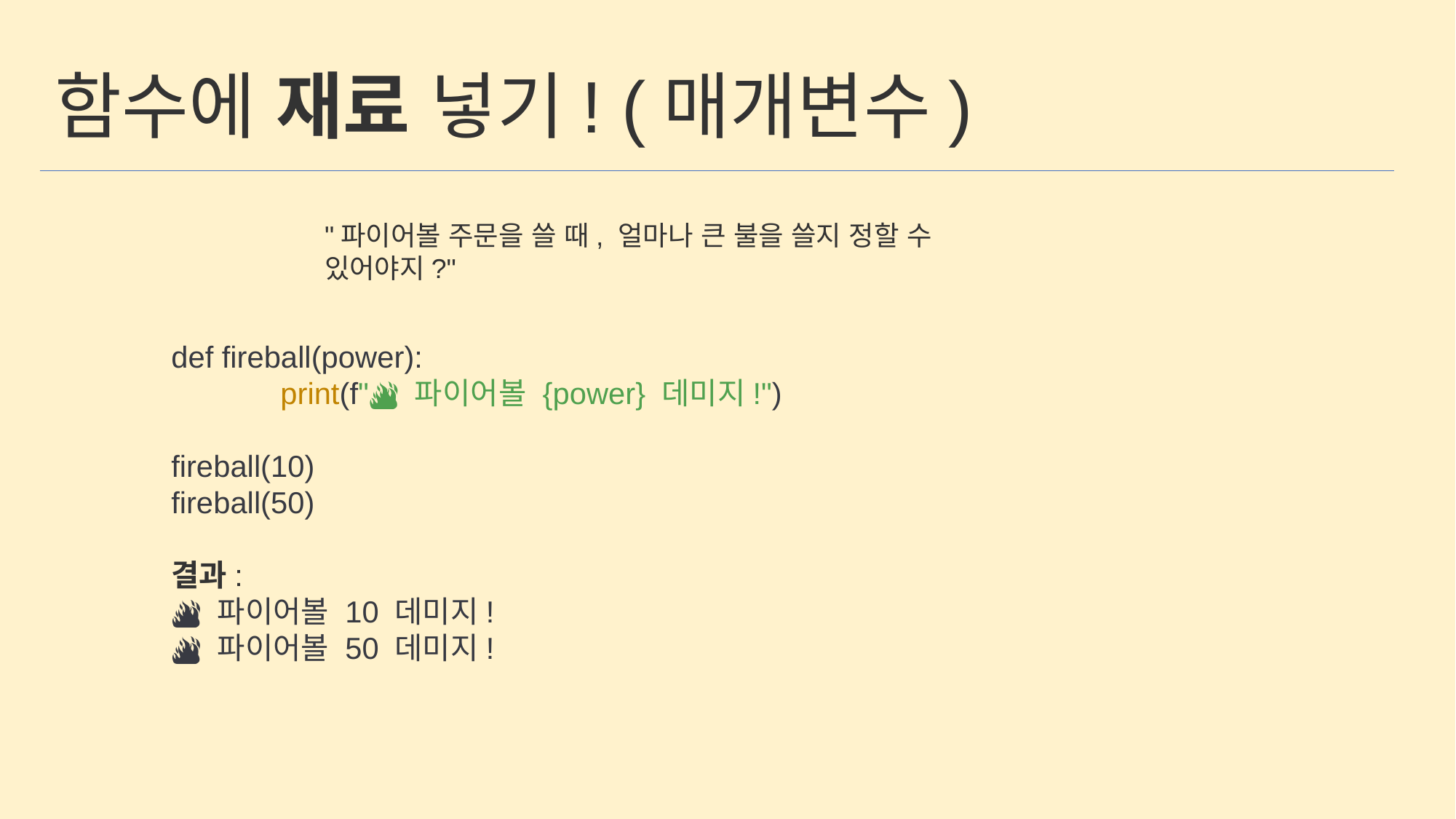

함수에 재료 넣기! (매개변수)
"파이어볼 주문을 쓸 때, 얼마나 큰 불을 쓸지 정할 수 있어야지?"
def fireball(power):
	print(f"🔥 파이어볼 {power} 데미지!")

fireball(10)
fireball(50)

결과:
🔥 파이어볼 10 데미지!
🔥 파이어볼 50 데미지!